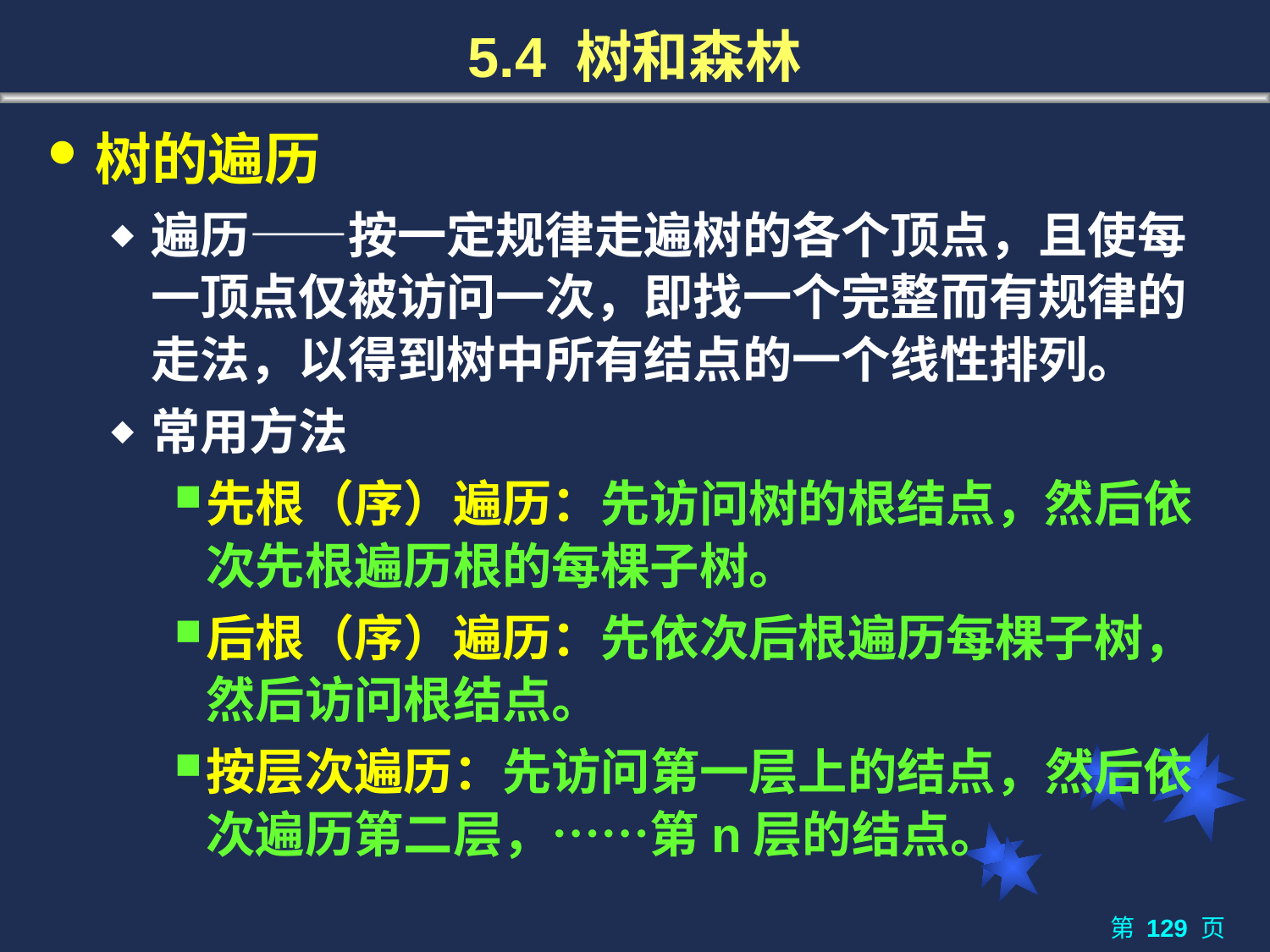

# 5.4 树和森林
树的遍历
遍历——按一定规律走遍树的各个顶点，且使每一顶点仅被访问一次，即找一个完整而有规律的走法，以得到树中所有结点的一个线性排列。
常用方法
先根（序）遍历：先访问树的根结点，然后依次先根遍历根的每棵子树。
后根（序）遍历：先依次后根遍历每棵子树，然后访问根结点。
按层次遍历：先访问第一层上的结点，然后依次遍历第二层，……第n层的结点。
第 129 页